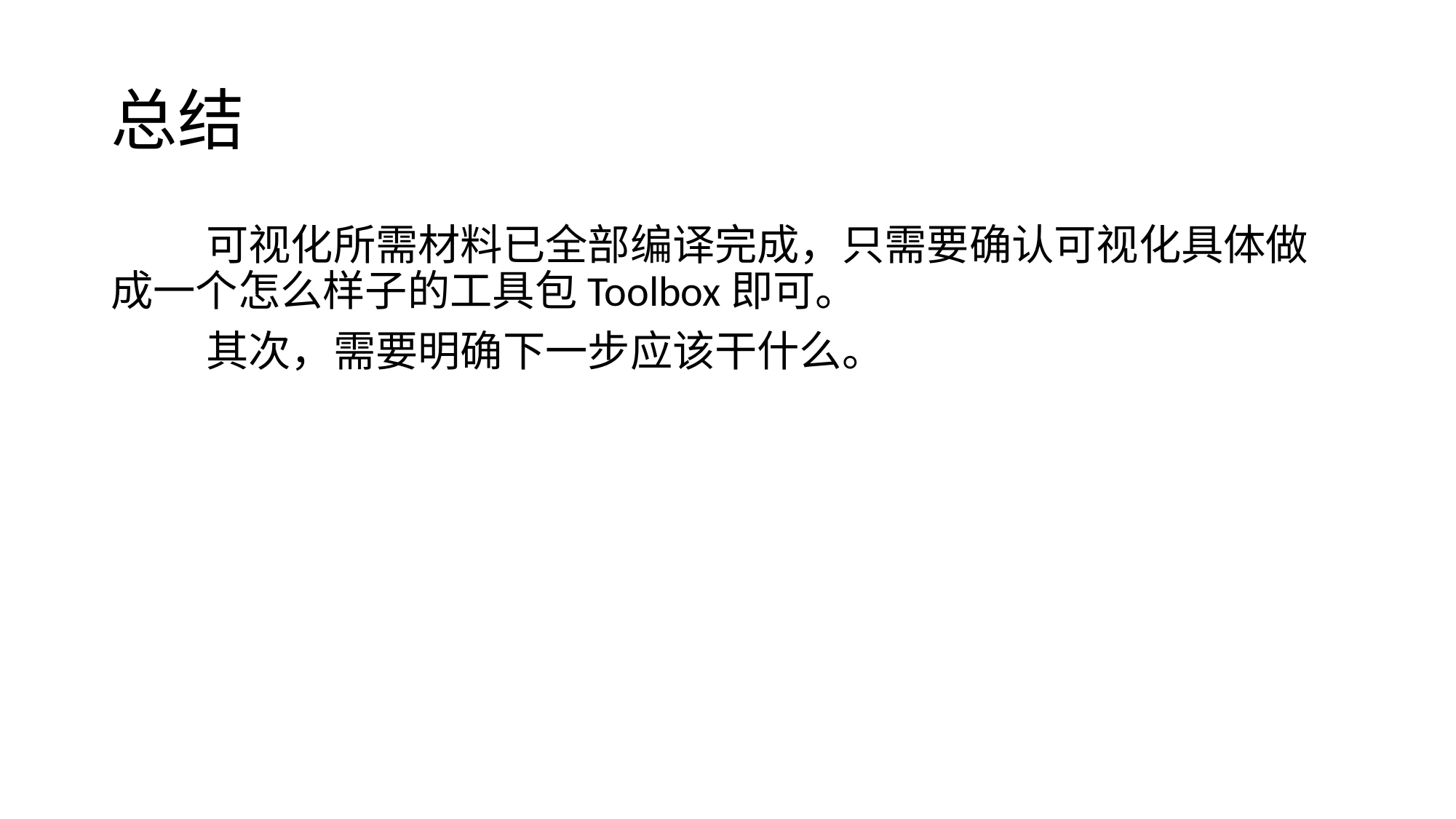

# 总结
         可视化所需材料已全部编译完成，只需要确认可视化具体做成一个怎么样子的工具包Toolbox即可。
         其次，需要明确下一步应该干什么。